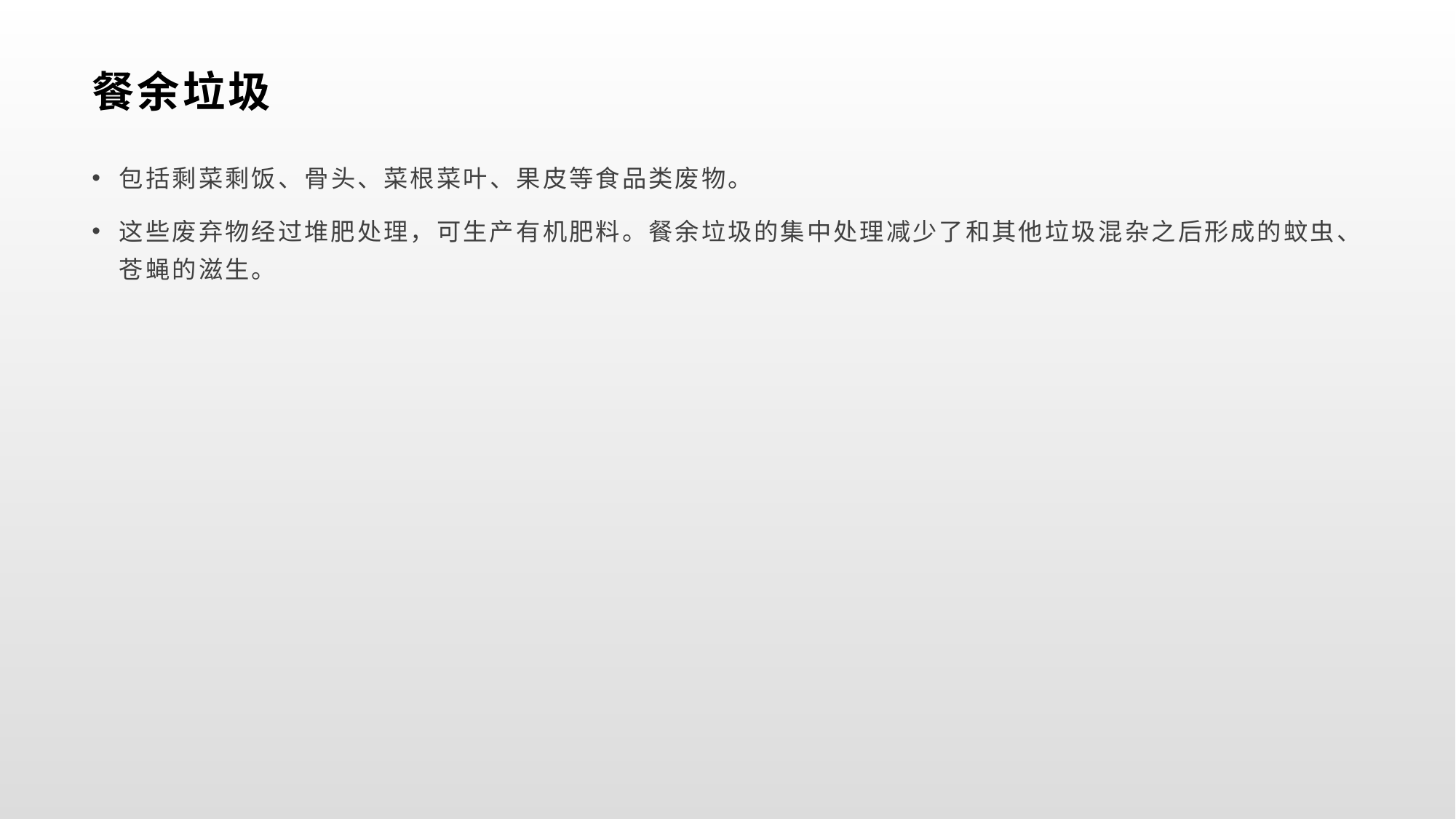

# 餐余垃圾
包括剩菜剩饭、骨头、菜根菜叶、果皮等食品类废物。
这些废弃物经过堆肥处理，可生产有机肥料。餐余垃圾的集中处理减少了和其他垃圾混杂之后形成的蚊虫、苍蝇的滋生。